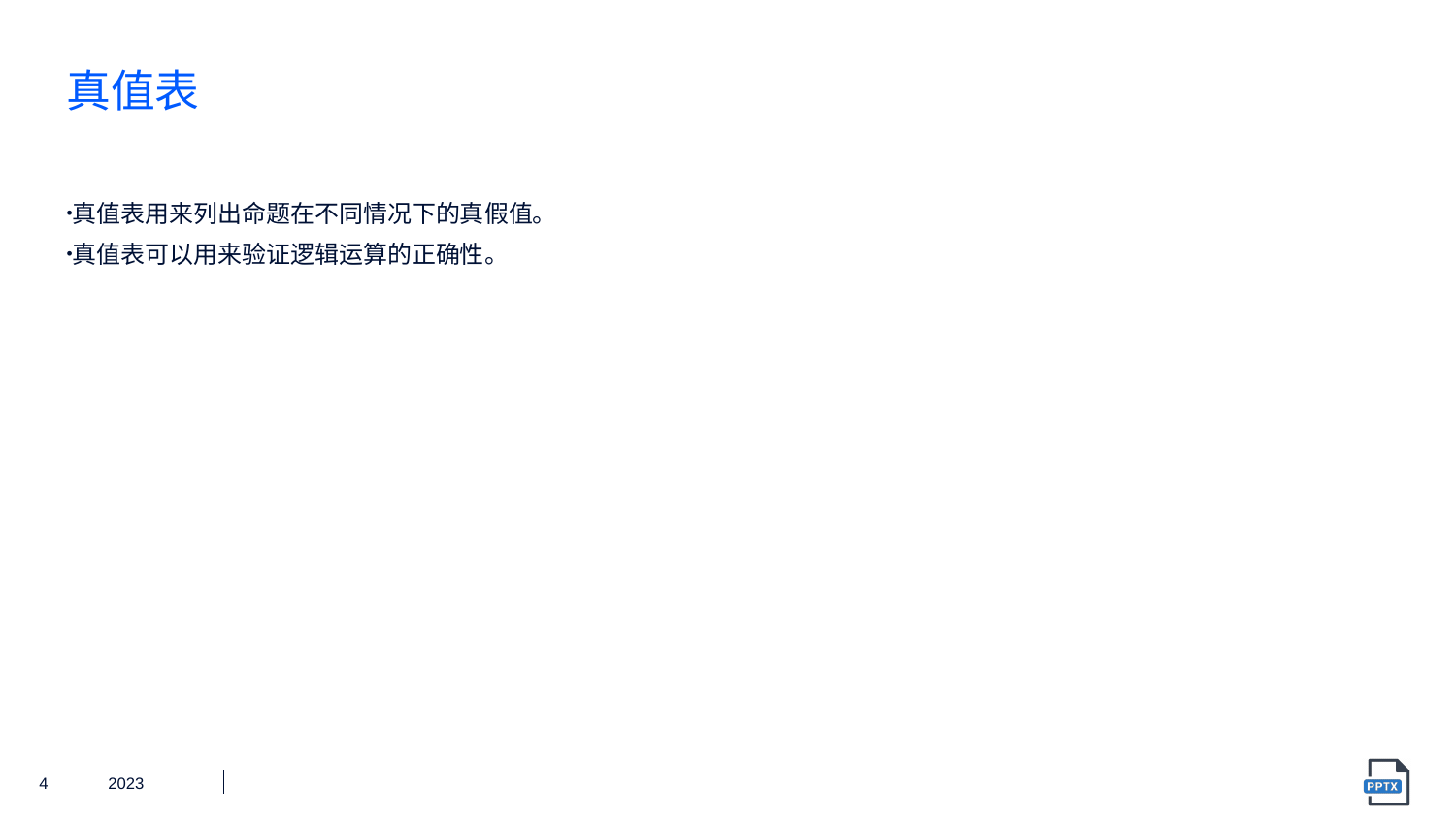

真值表

真值表用来列出命题在不同情况下的真假值。
真值表可以用来验证逻辑运算的正确性。